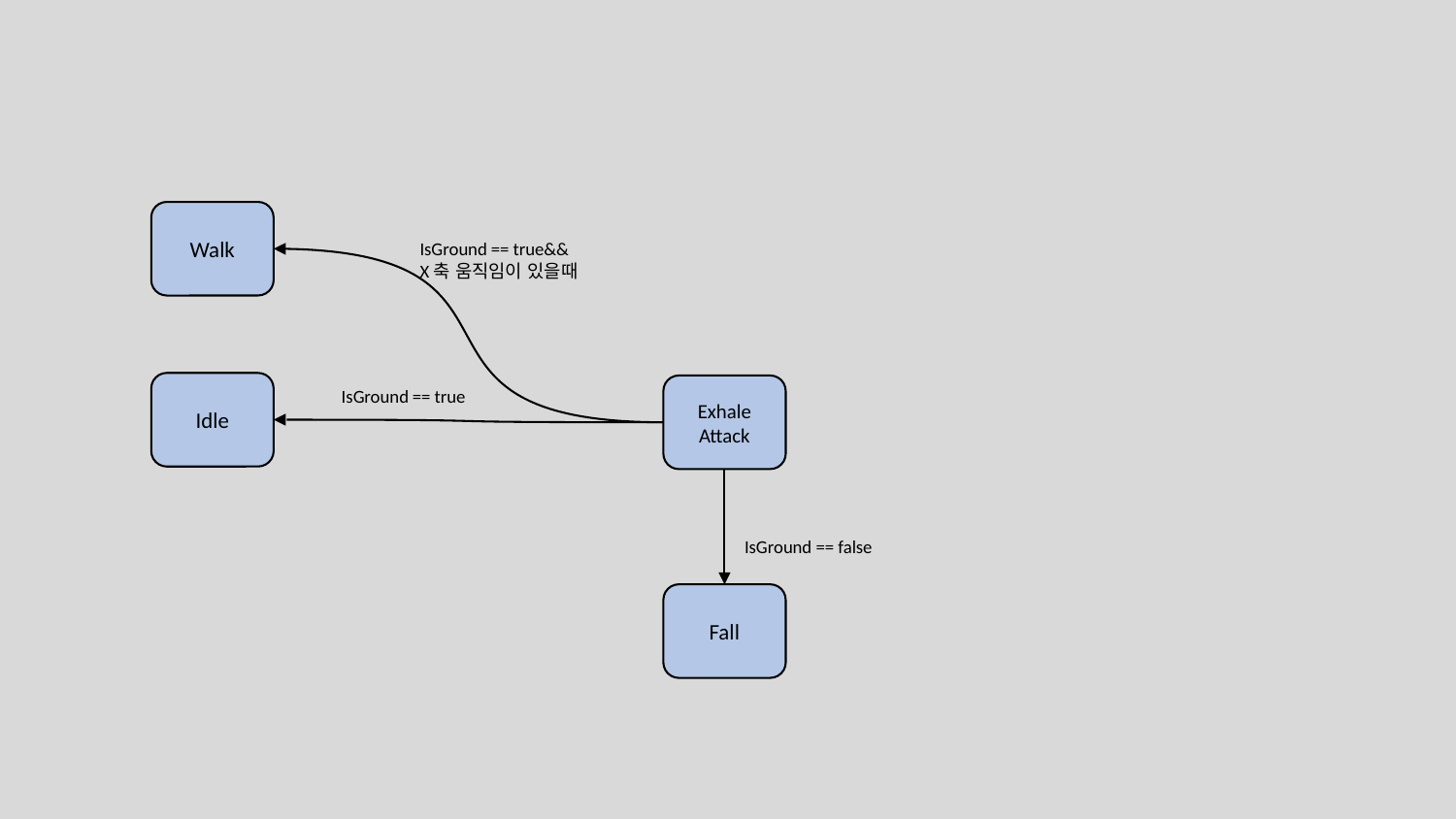

Walk
IsGround == true&&
X축 움직임이 있을때
Idle
Exhale
Attack
IsGround == true
IsGround == false
Fall